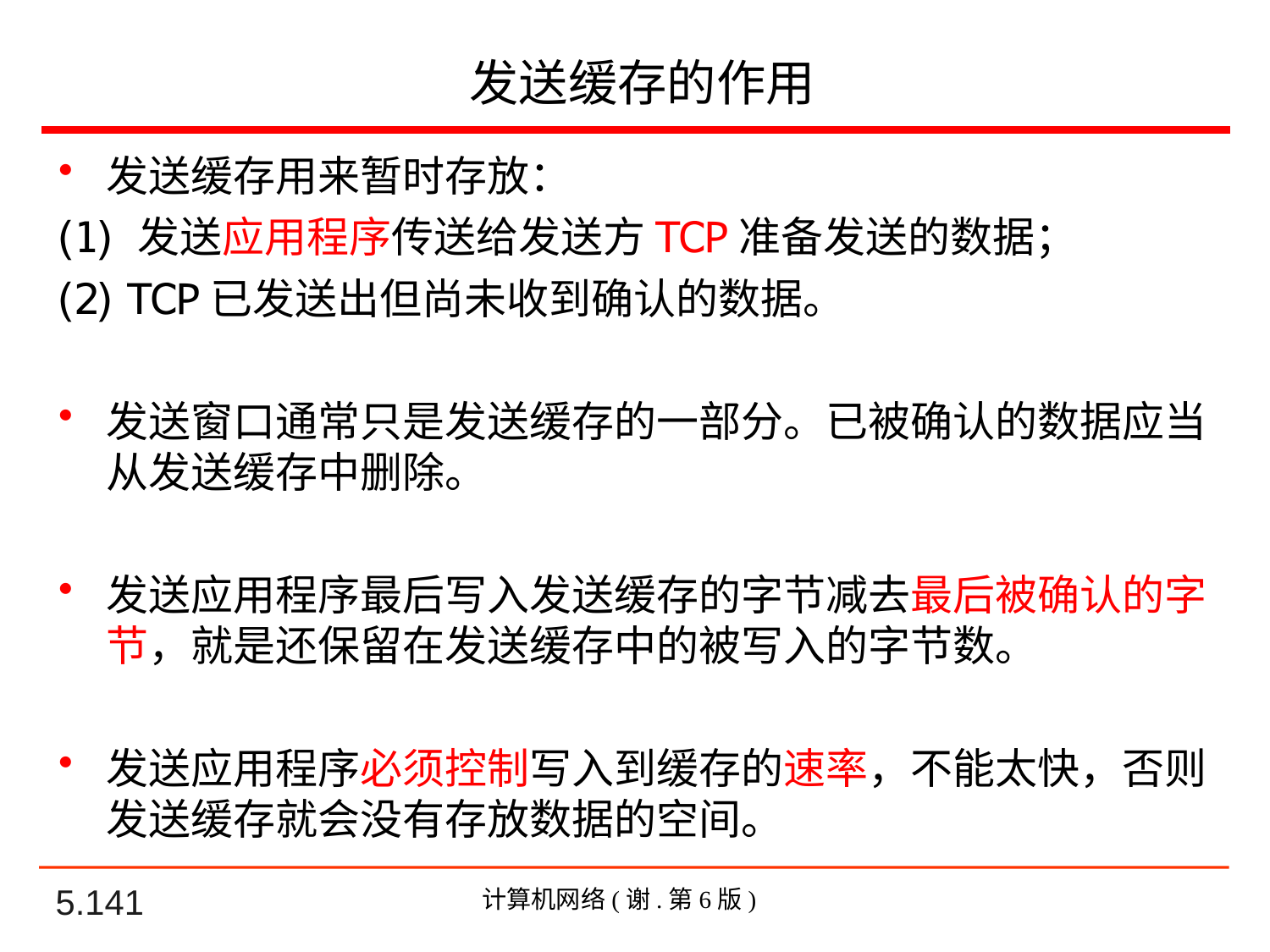

# 发送缓存的作用
发送缓存用来暂时存放：
(1) 发送应用程序传送给发送方TCP准备发送的数据；
(2) TCP已发送出但尚未收到确认的数据。

发送窗口通常只是发送缓存的一部分。已被确认的数据应当从发送缓存中删除。

发送应用程序最后写入发送缓存的字节减去最后被确认的字节，就是还保留在发送缓存中的被写入的字节数。

发送应用程序必须控制写入到缓存的速率，不能太快，否则发送缓存就会没有存放数据的空间。